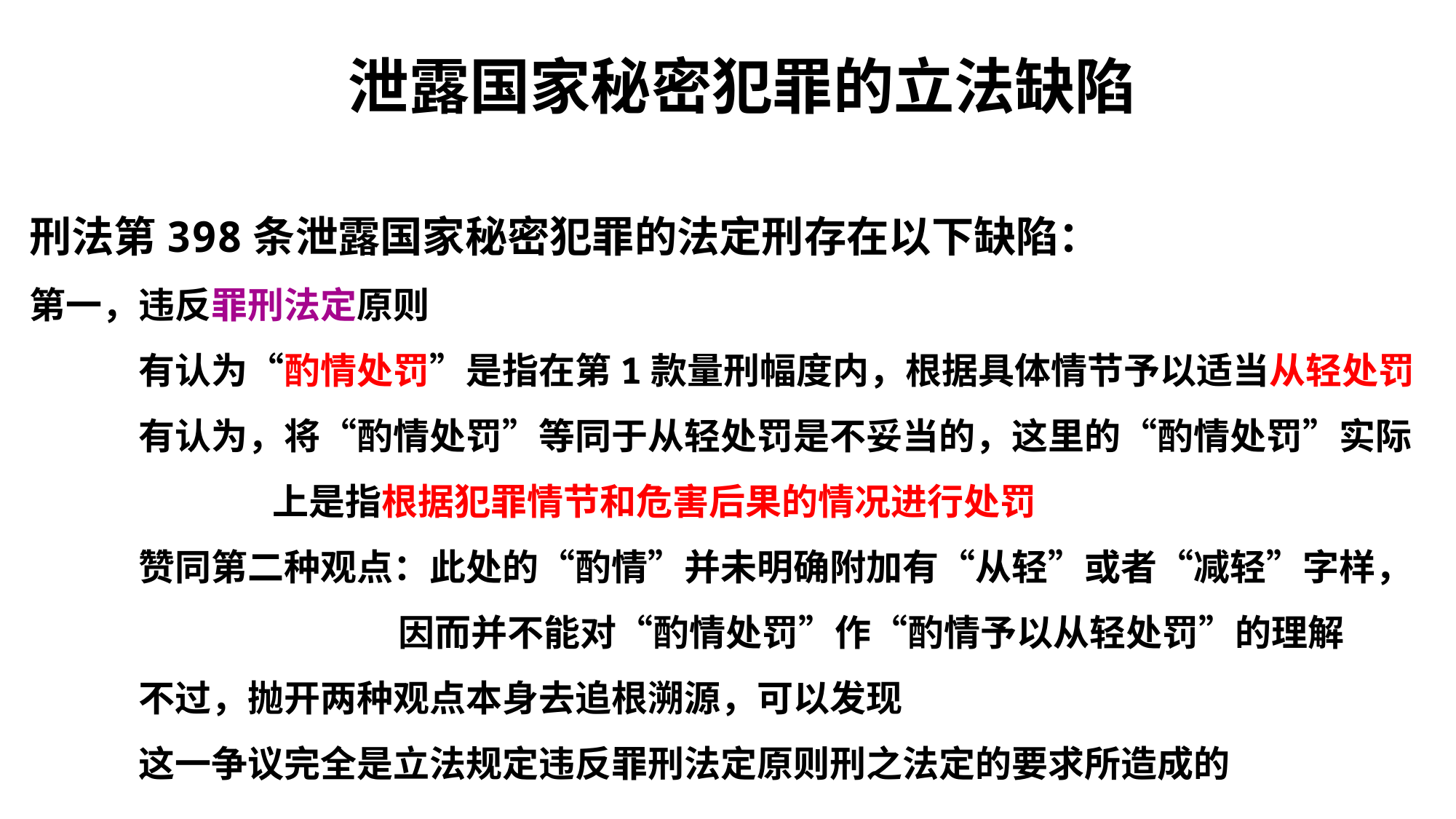

# 泄露国家秘密犯罪的立法缺陷
刑法第398条泄露国家秘密犯罪的法定刑存在以下缺陷：
第一，违反罪刑法定原则
	有认为“酌情处罚”是指在第1款量刑幅度内，根据具体情节予以适当从轻处罚
	有认为，将“酌情处罚”等同于从轻处罚是不妥当的，这里的“酌情处罚”实际
		  上是指根据犯罪情节和危害后果的情况进行处罚
	赞同第二种观点：此处的“酌情”并未明确附加有“从轻”或者“减轻”字样，
			    因而并不能对“酌情处罚”作“酌情予以从轻处罚”的理解
	不过，抛开两种观点本身去追根溯源，可以发现
	这一争议完全是立法规定违反罪刑法定原则刑之法定的要求所造成的